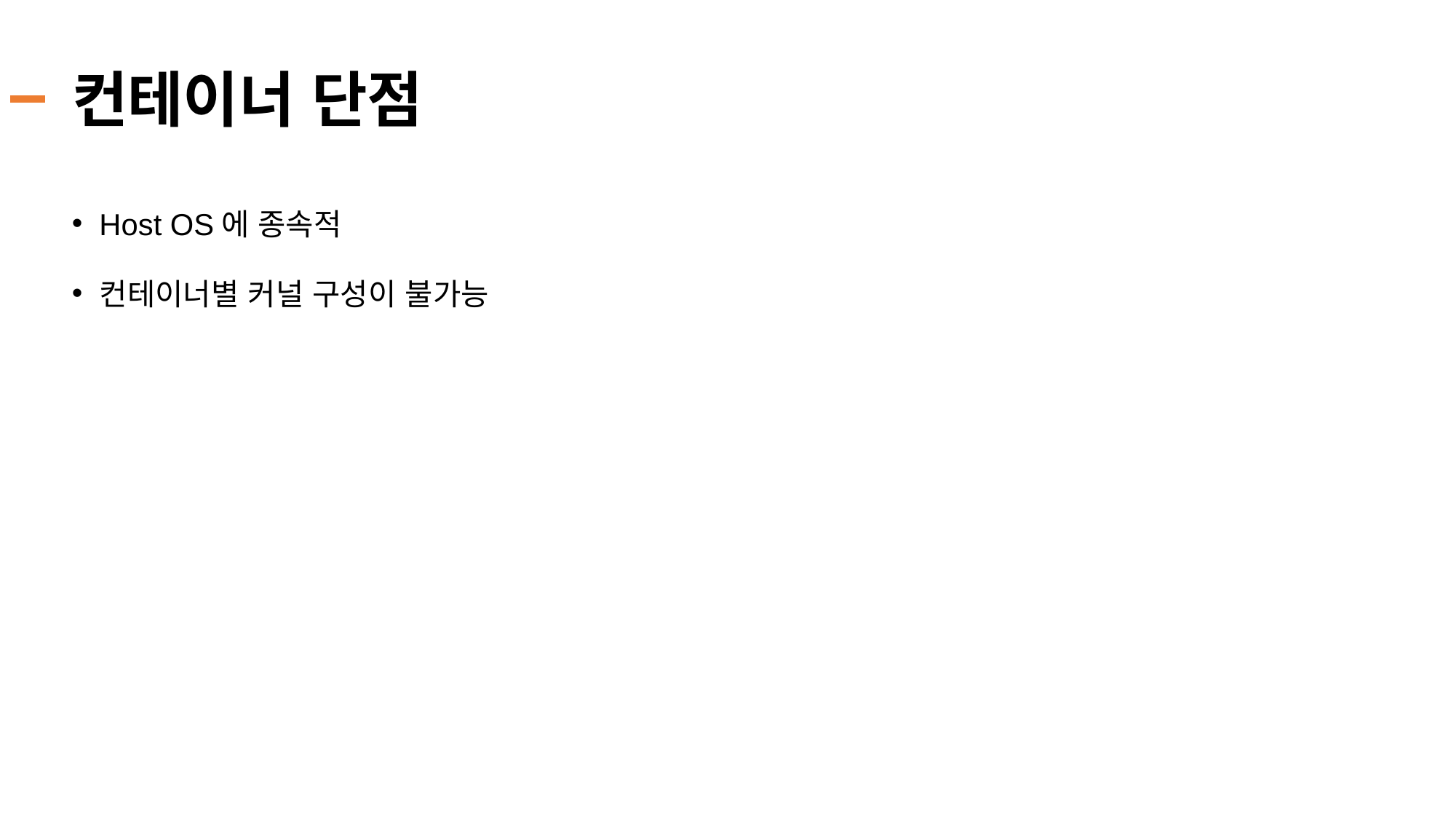

# 컨테이너 단점

Host OS에 종속적
컨테이너별 커널 구성이 불가능